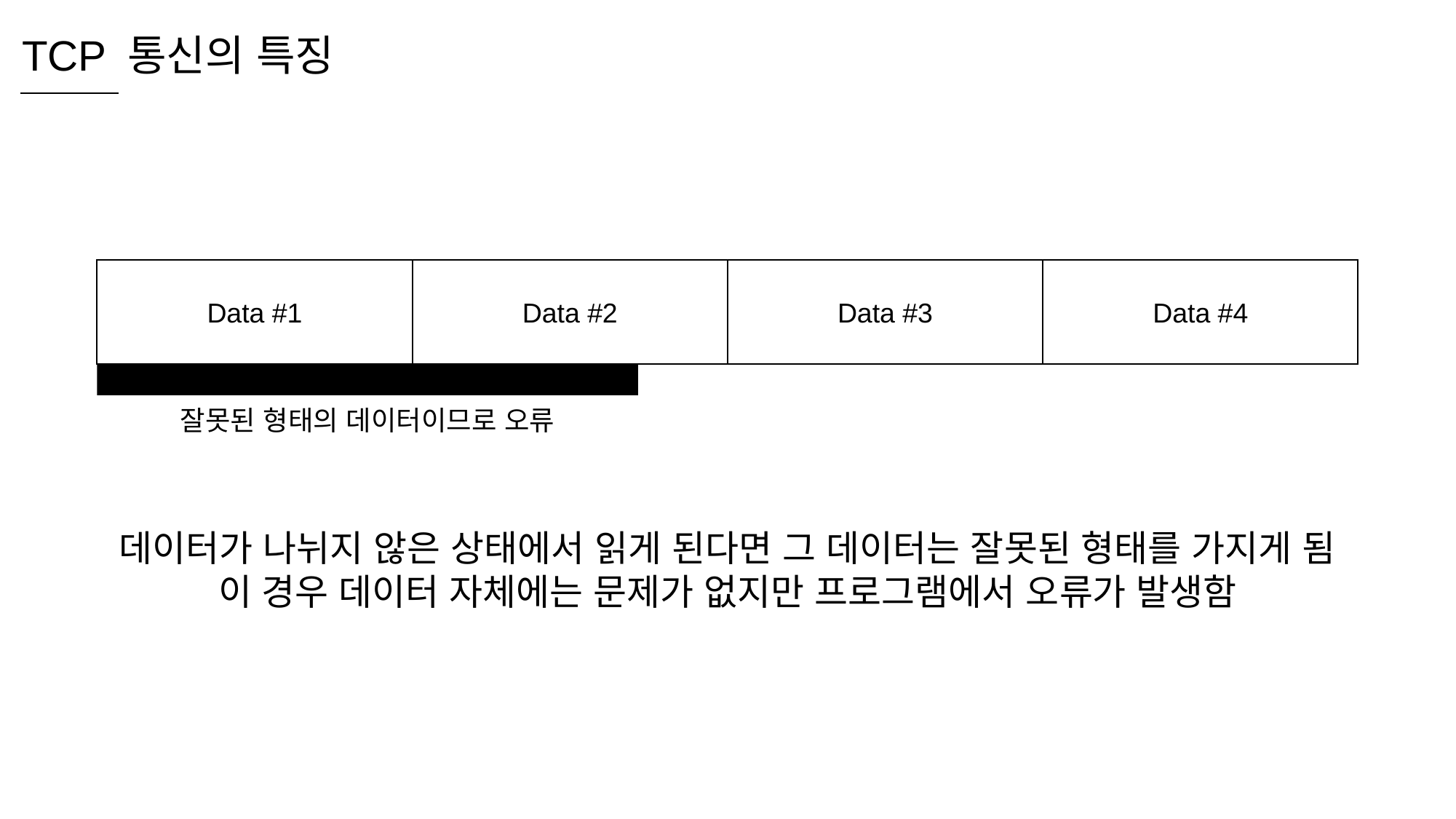

TCP 통신의 특징
Data #4
Data #3
Data #1
Data #2

잘못된 형태의 데이터이므로 오류
데이터가 나뉘지 않은 상태에서 읽게 된다면 그 데이터는 잘못된 형태를 가지게 됨
이 경우 데이터 자체에는 문제가 없지만 프로그램에서 오류가 발생함